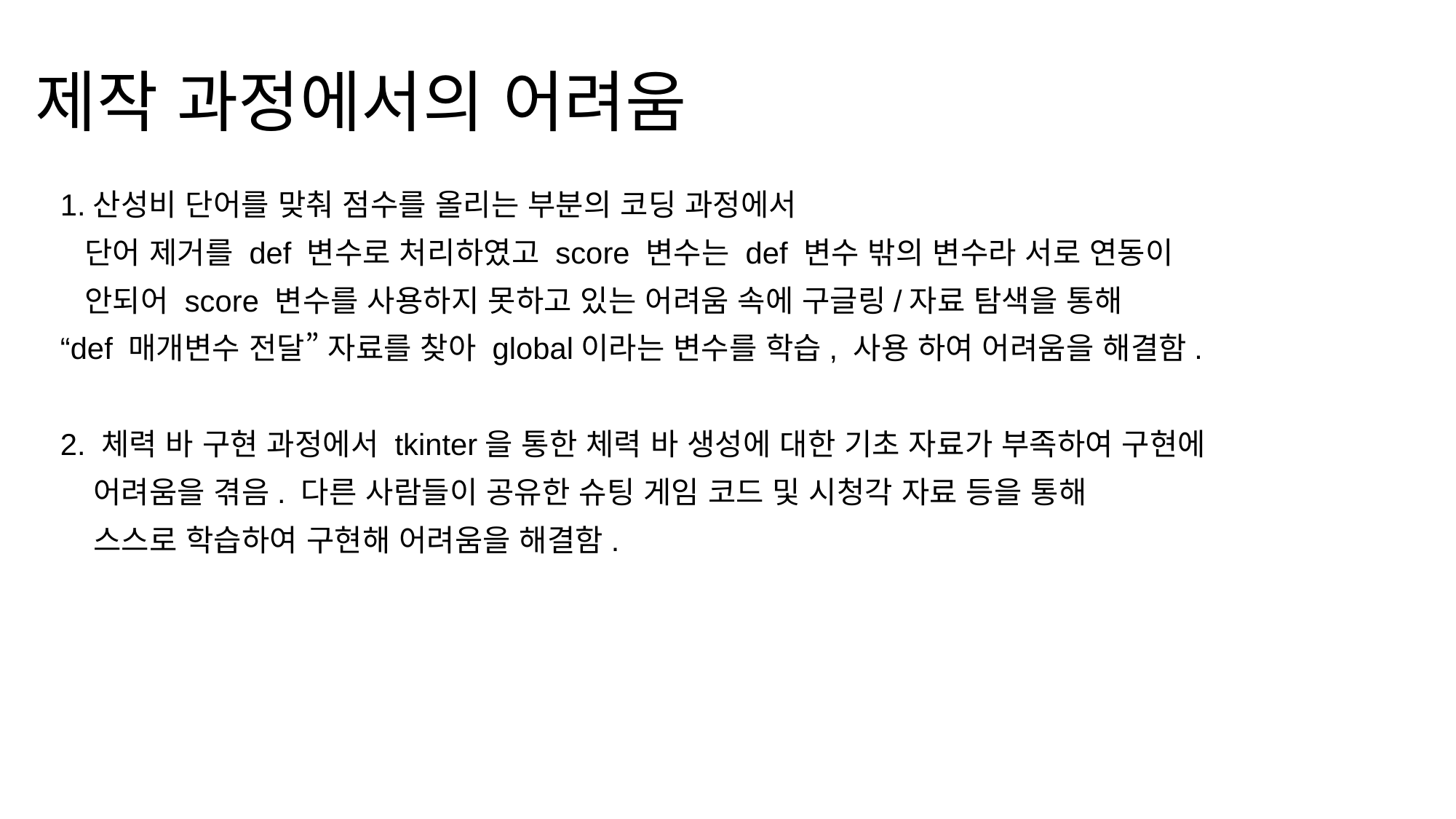

# 제작 과정에서의 어려움
1.산성비 단어를 맞춰 점수를 올리는 부분의 코딩 과정에서
  단어 제거를 def 변수로 처리하였고 score 변수는 def 변수 밖의 변수라 서로 연동이
  안되어 score 변수를 사용하지 못하고 있는 어려움 속에 구글링/자료 탐색을 통해
“def 매개변수 전달” 자료를 찾아 global이라는 변수를 학습, 사용 하여 어려움을 해결함.

2. 체력 바 구현 과정에서 tkinter을 통한 체력 바 생성에 대한 기초 자료가 부족하여 구현에
   어려움을 겪음. 다른 사람들이 공유한 슈팅 게임 코드 및 시청각 자료 등을 통해
   스스로 학습하여 구현해 어려움을 해결함.